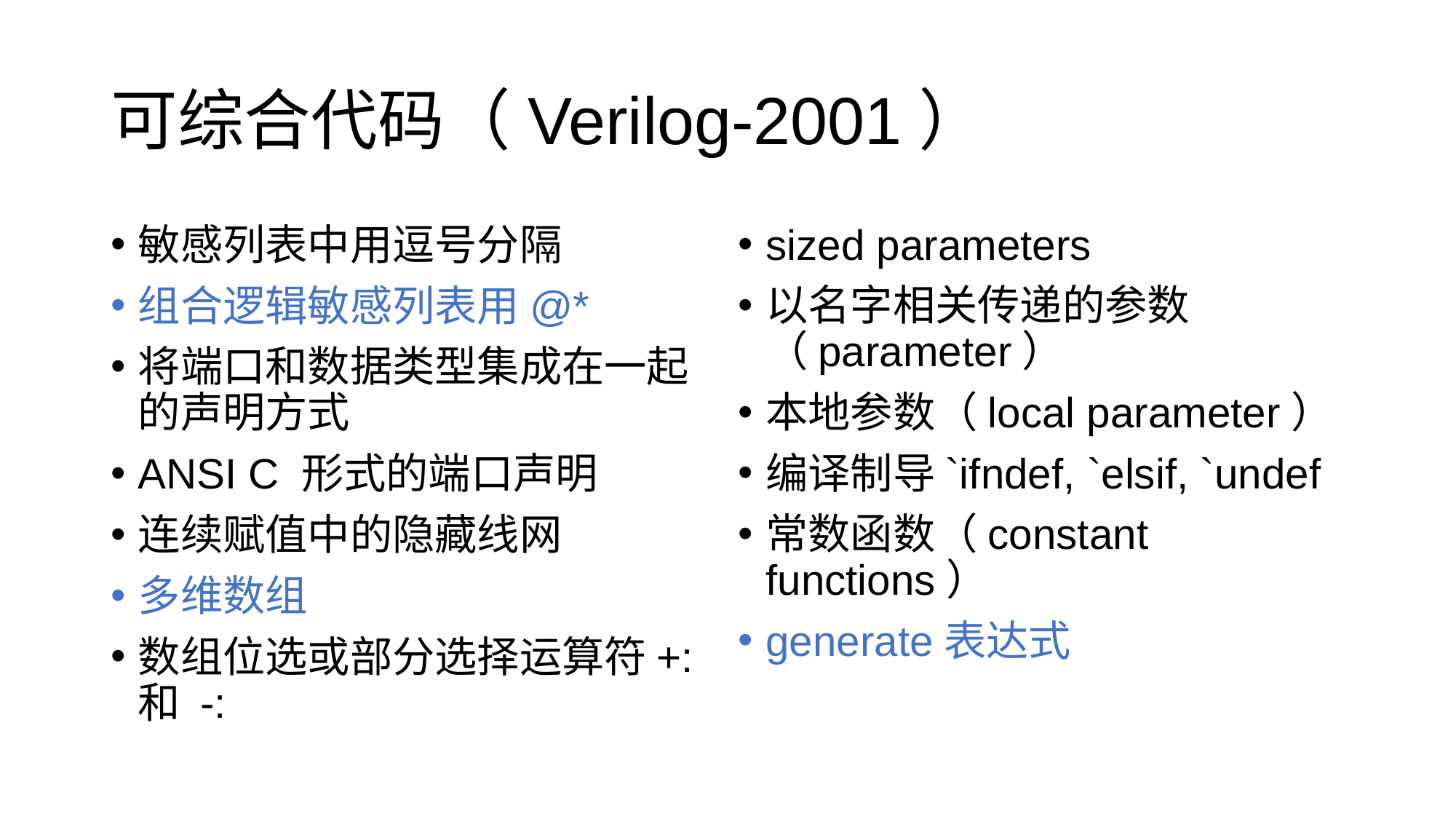

# 可综合代码（Verilog-2001）
敏感列表中用逗号分隔
组合逻辑敏感列表用@*
将端口和数据类型集成在一起的声明方式
ANSI C 形式的端口声明
连续赋值中的隐藏线网
多维数组
数组位选或部分选择运算符+: 和 -:

sized parameters
以名字相关传递的参数（parameter）
本地参数（local parameter）
编译制导`ifndef, `elsif, `undef
常数函数（constant functions）
generate表达式